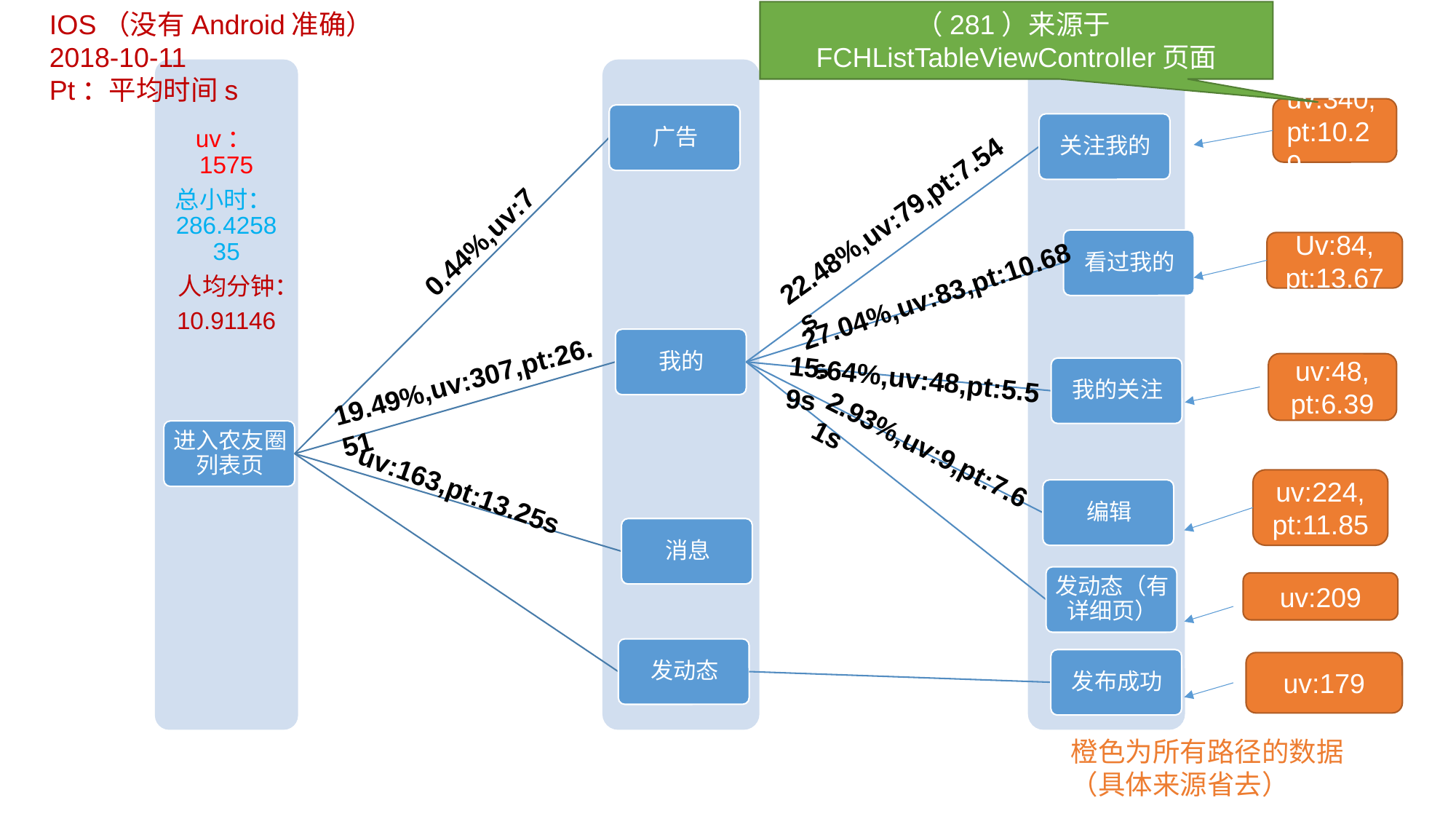

（281）来源于FCHListTableViewController页面
IOS（没有Android准确）
2018-10-11
Pt：平均时间s

uv：1575
总小时：286.425835
人均分钟：
10.91146
进入农友圈列表页

我的

关注我的

看过我的

我的关注

编辑

发动态（有详细页）

消息

广告

发动态

发布成功
uv:340,
pt:10.29
22.48%,uv:79,pt:7.54s
0.44%,uv:7
Uv:84,
pt:13.67
27.04%,uv:83,pt:10.68s
uv:48,
pt:6.39
19.49%,uv:307,pt:26.51
15.64%,uv:48,pt:5.59s
2.93%,uv:9,pt:7.61s
uv:224,
pt:11.85
uv:163,pt:13.25s
uv:209
uv:179
橙色为所有路径的数据（具体来源省去）